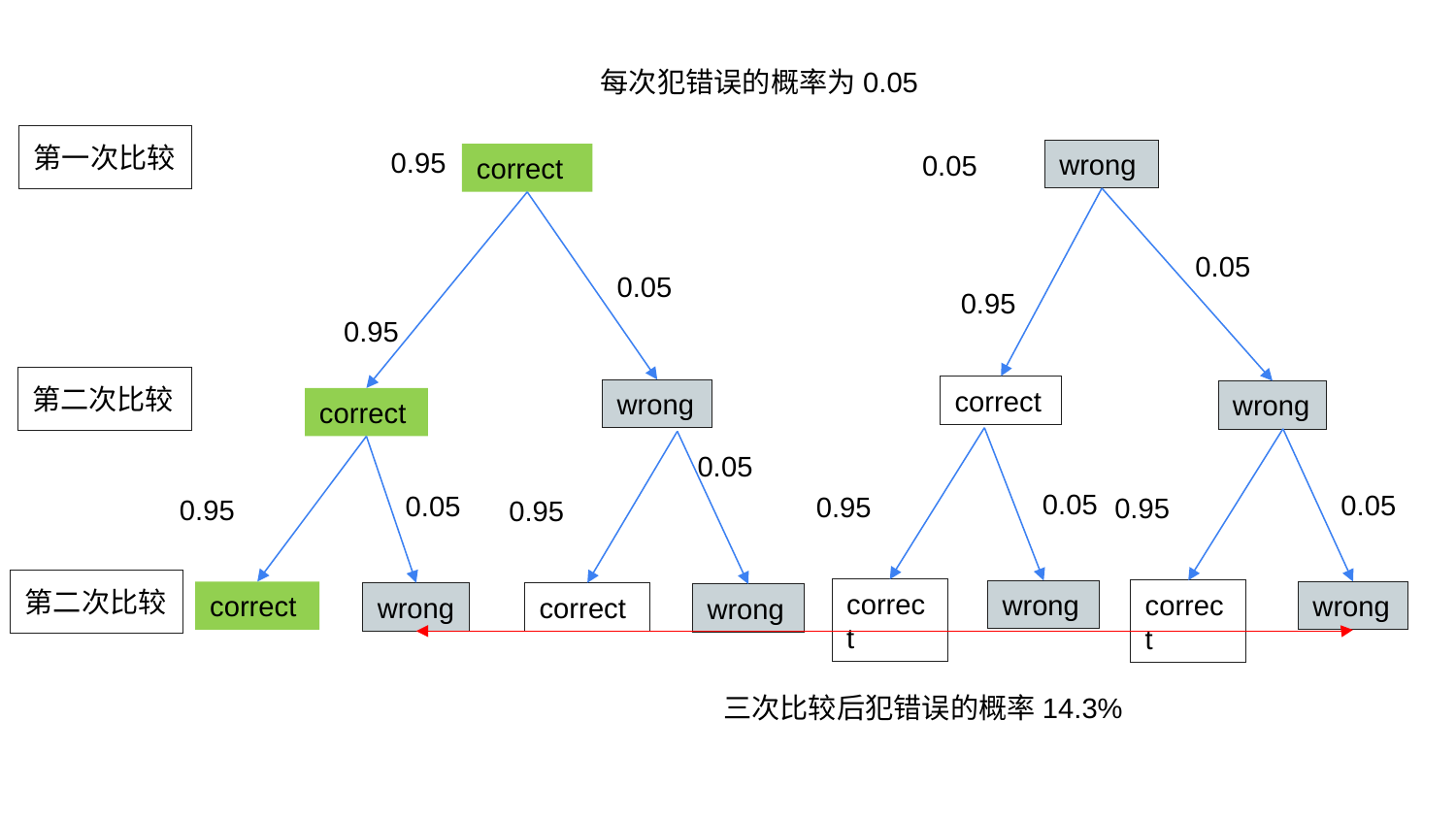

每次犯错误的概率为0.05
第一次比较
0.95
wrong
0.05
correct
0.05
0.05
0.95
0.95
第二次比较
correct
wrong
wrong
correct
0.05
0.05
0.05
0.05
0.95
0.95
0.95
0.95
第二次比较
correct
correct
wrong
correct
wrong
wrong
correct
wrong
三次比较后犯错误的概率14.3%